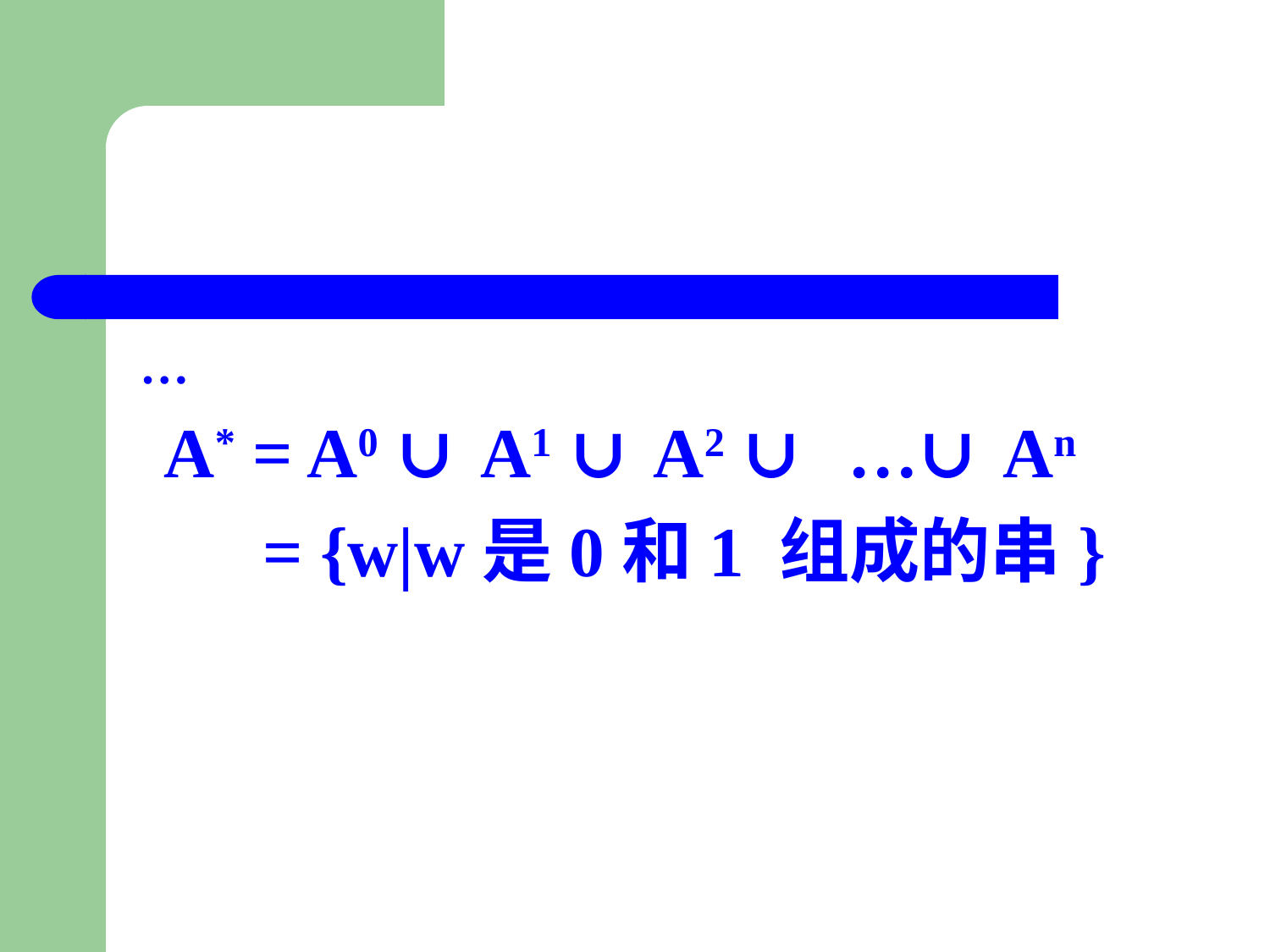

#
…
  A* = A0 ∪ A1 ∪ A2 ∪  …∪ An
       = {w|w是0和1 组成的串}